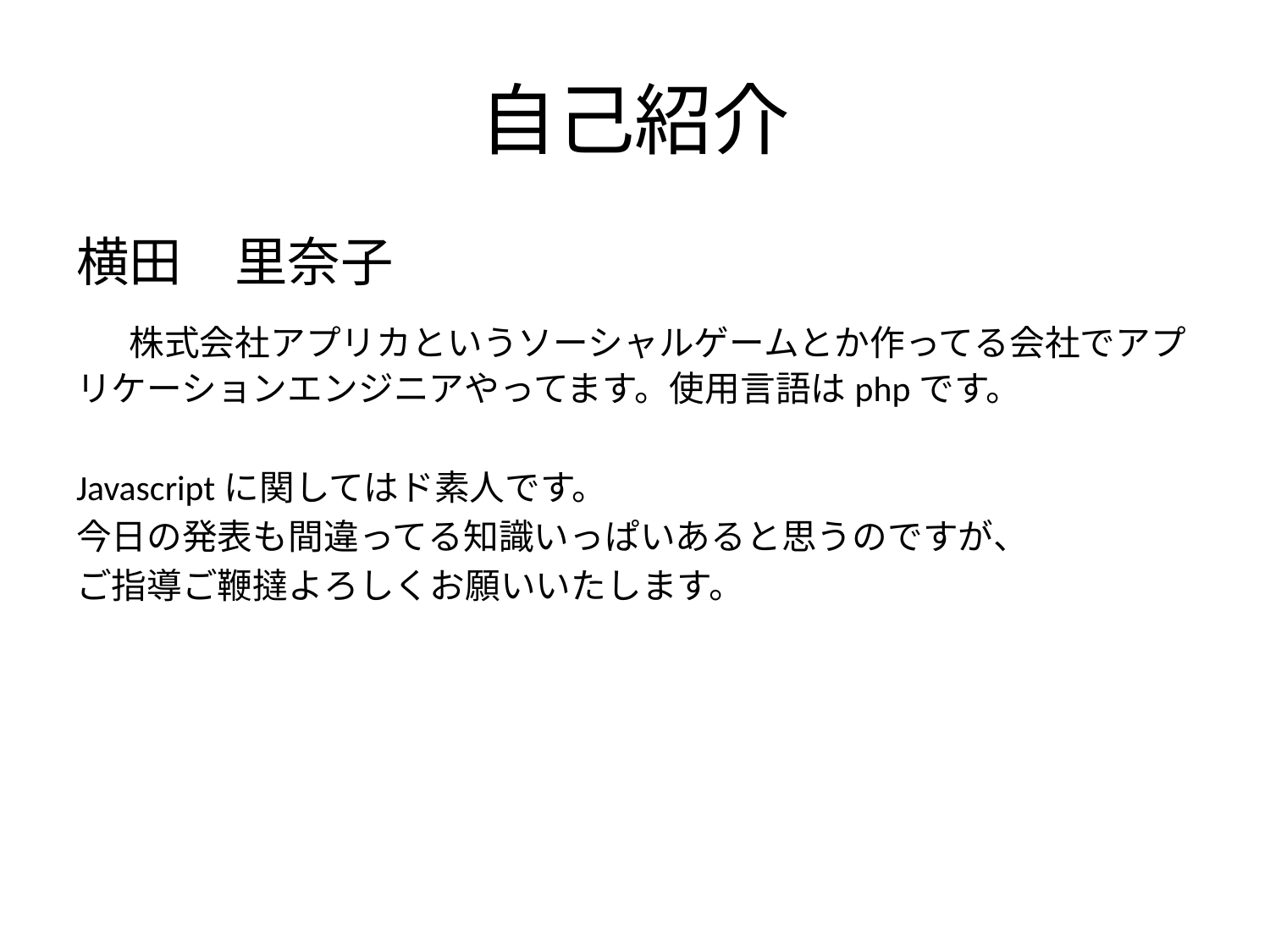

# 自己紹介
横田　里奈子
　株式会社アプリカというソーシャルゲームとか作ってる会社でアプリケーションエンジニアやってます。使用言語はphpです。

Javascriptに関してはド素人です。
今日の発表も間違ってる知識いっぱいあると思うのですが、
ご指導ご鞭撻よろしくお願いいたします。